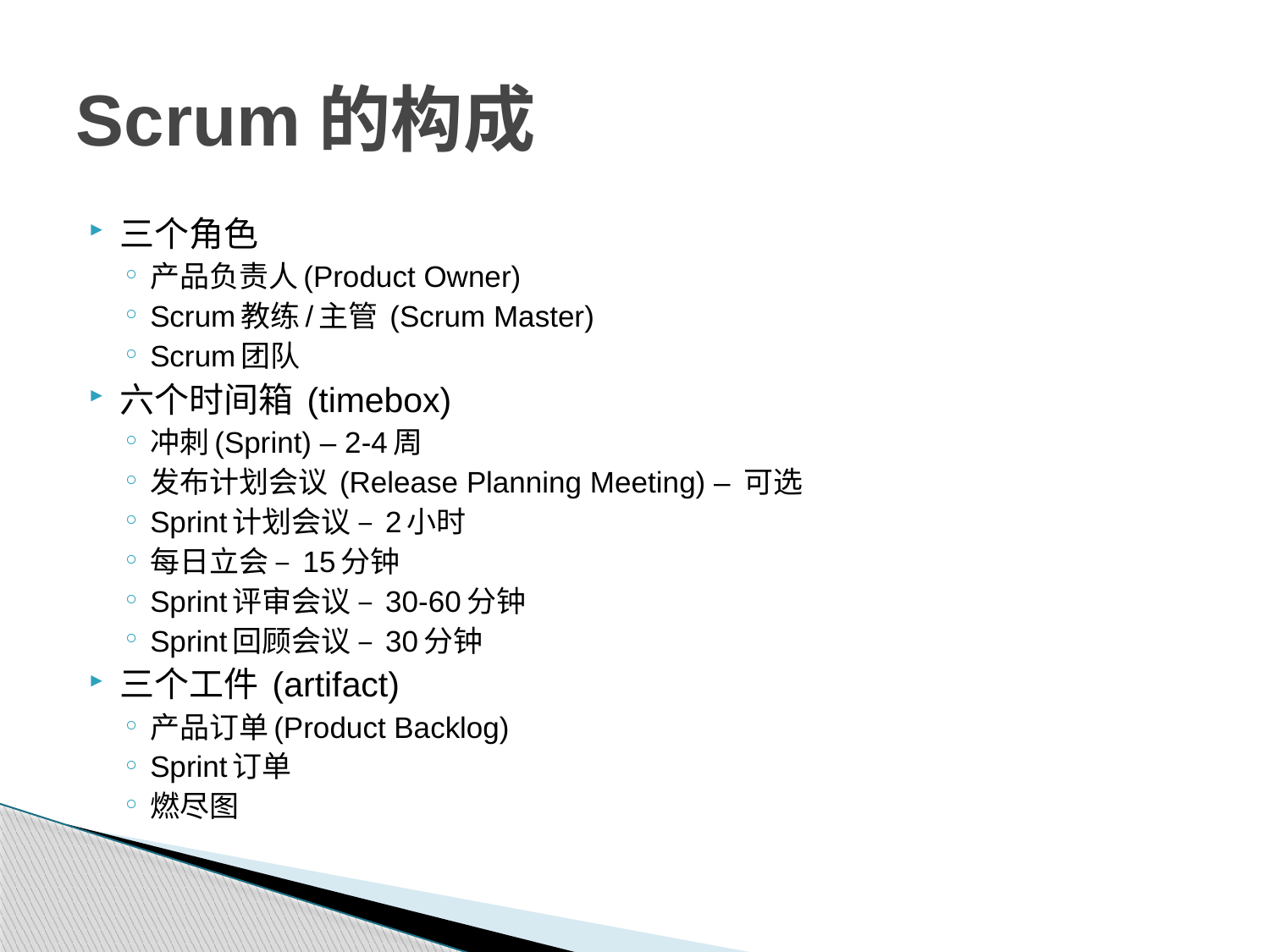

# Scrum的构成
三个角色
产品负责人(Product Owner)
Scrum教练/主管 (Scrum Master)
Scrum团队
六个时间箱 (timebox)
冲刺(Sprint) – 2-4周
发布计划会议 (Release Planning Meeting) – 可选
Sprint计划会议 – 2小时
每日立会 – 15分钟
Sprint评审会议 – 30-60分钟
Sprint回顾会议 – 30分钟
三个工件 (artifact)
产品订单(Product Backlog)
Sprint订单
燃尽图